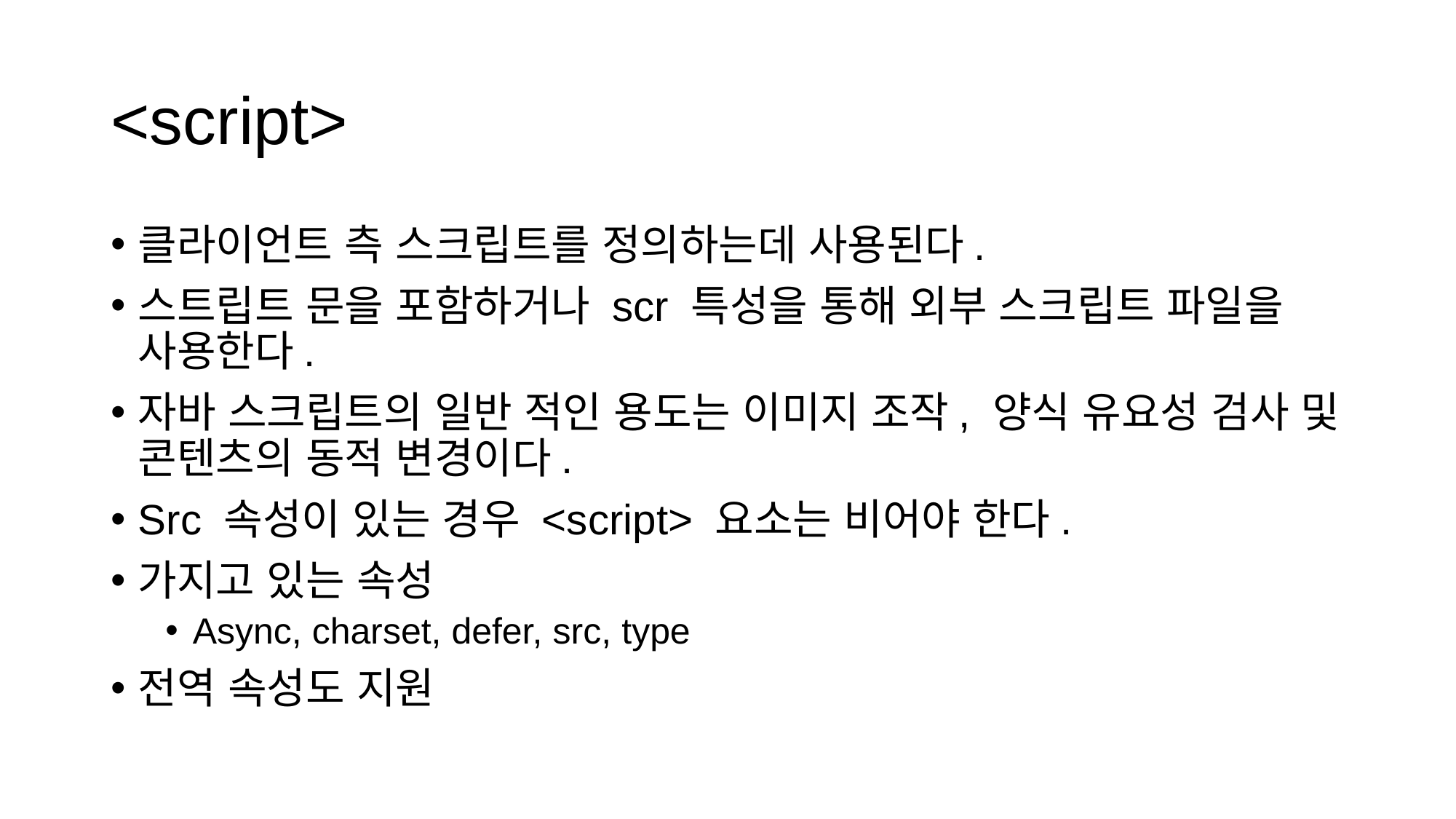

# <script>
클라이언트 측 스크립트를 정의하는데 사용된다.
스트립트 문을 포함하거나 scr 특성을 통해 외부 스크립트 파일을 사용한다.
자바 스크립트의 일반 적인 용도는 이미지 조작, 양식 유요성 검사 및 콘텐츠의 동적 변경이다.
Src 속성이 있는 경우 <script> 요소는 비어야 한다.
가지고 있는 속성
Async, charset, defer, src, type
전역 속성도 지원